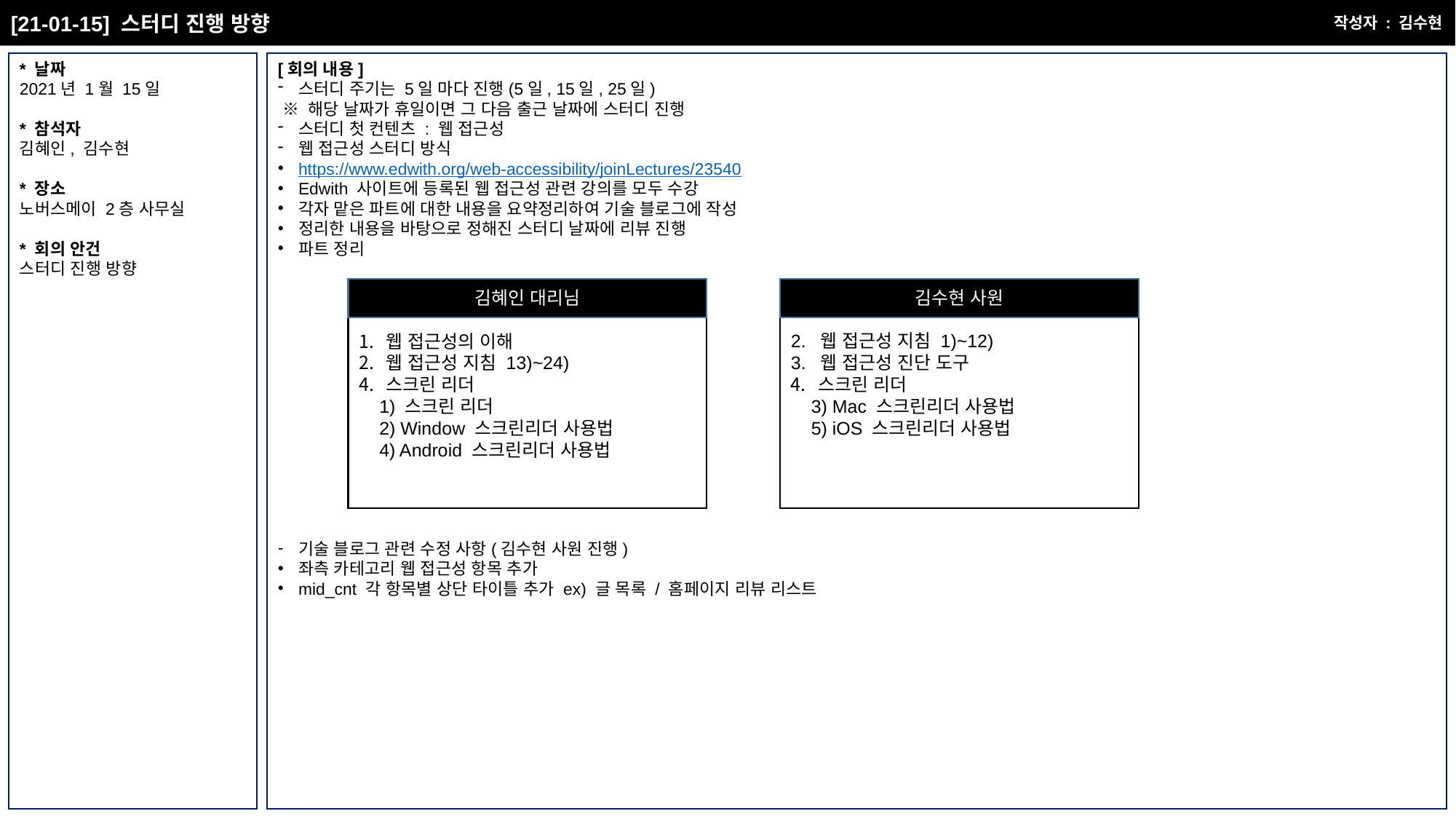

[21-01-15] 스터디 진행 방향
작성자 : 김수현

* 날짜
2021년 1월 15일

* 참석자
김혜인, 김수현

* 장소
노버스메이 2층 사무실

* 회의 안건
스터디 진행 방향

[회의 내용]
스터디 주기는 5일 마다 진행(5일, 15일, 25일)
 ※ 해당 날짜가 휴일이면 그 다음 출근 날짜에 스터디 진행
스터디 첫 컨텐츠 : 웹 접근성
웹 접근성 스터디 방식
https://www.edwith.org/web-accessibility/joinLectures/23540
Edwith 사이트에 등록된 웹 접근성 관련 강의를 모두 수강
각자 맡은 파트에 대한 내용을 요약정리하여 기술 블로그에 작성
정리한 내용을 바탕으로 정해진 스터디 날짜에 리뷰 진행
파트 정리

기술 블로그 관련 수정 사항(김수현 사원 진행)
좌측 카테고리 웹 접근성 항목 추가
mid_cnt 각 항목별 상단 타이틀 추가 ex) 글 목록 / 홈페이지 리뷰 리스트

김혜인 대리님
김수현 사원
웹 접근성의 이해
웹 접근성 지침 13)~24)
스크린 리더
    1) 스크린 리더
    2) Window 스크린리더 사용법
    4) Android 스크린리더 사용법

2.  웹 접근성 지침 1)~12)
3.  웹 접근성 진단 도구
스크린 리더
    3) Mac 스크린리더 사용법
    5) iOS 스크린리더 사용법